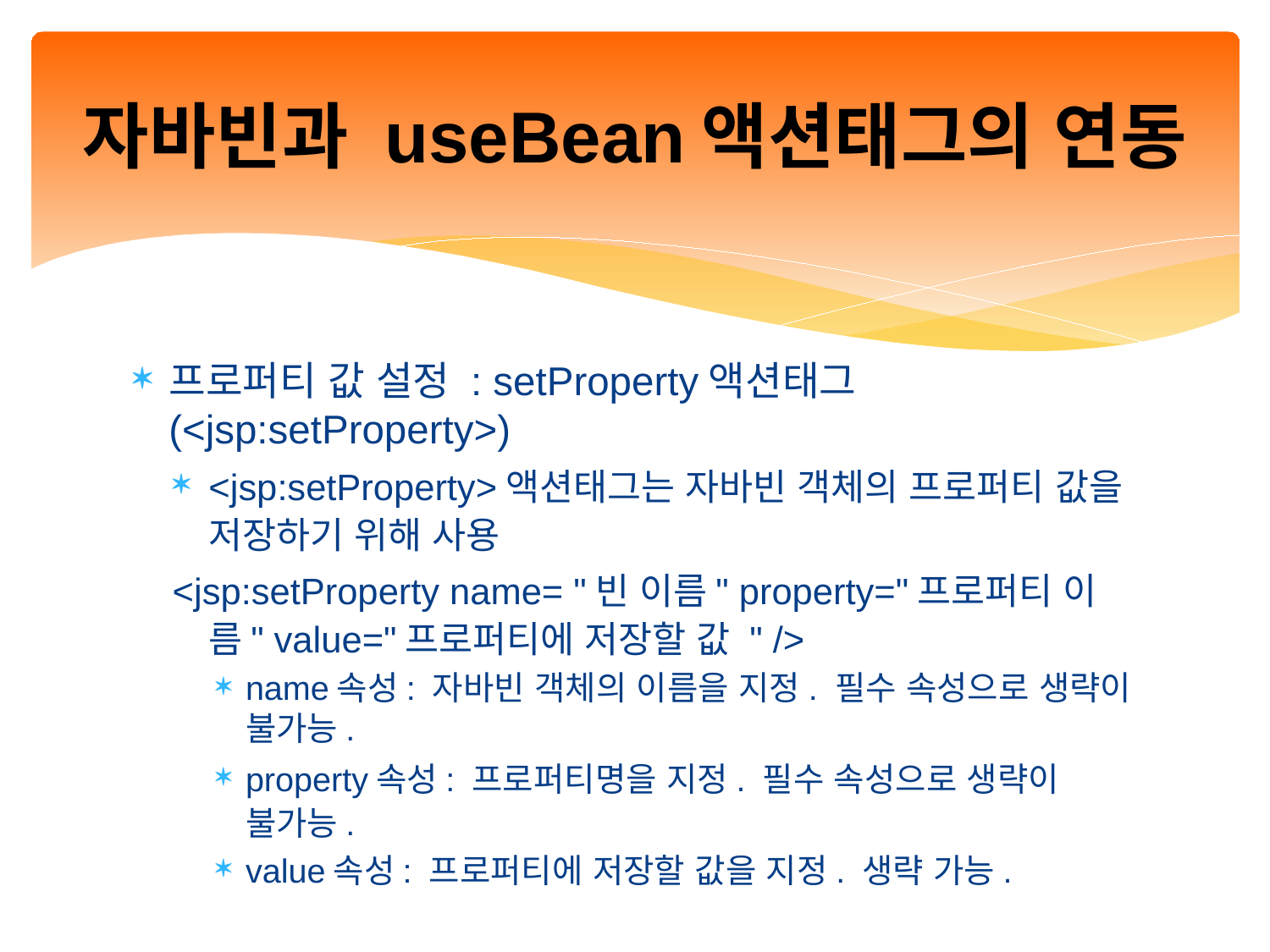

# 자바빈과 useBean액션태그의 연동
프로퍼티 값 설정 : setProperty액션태그(<jsp:setProperty>)
<jsp:setProperty>액션태그는 자바빈 객체의 프로퍼티 값을 저장하기 위해 사용
<jsp:setProperty name= "빈 이름" property="프로퍼티 이름" value="프로퍼티에 저장할 값 " />
name속성: 자바빈 객체의 이름을 지정. 필수 속성으로 생략이 불가능.
property속성: 프로퍼티명을 지정. 필수 속성으로 생략이 불가능.
value속성: 프로퍼티에 저장할 값을 지정. 생략 가능.